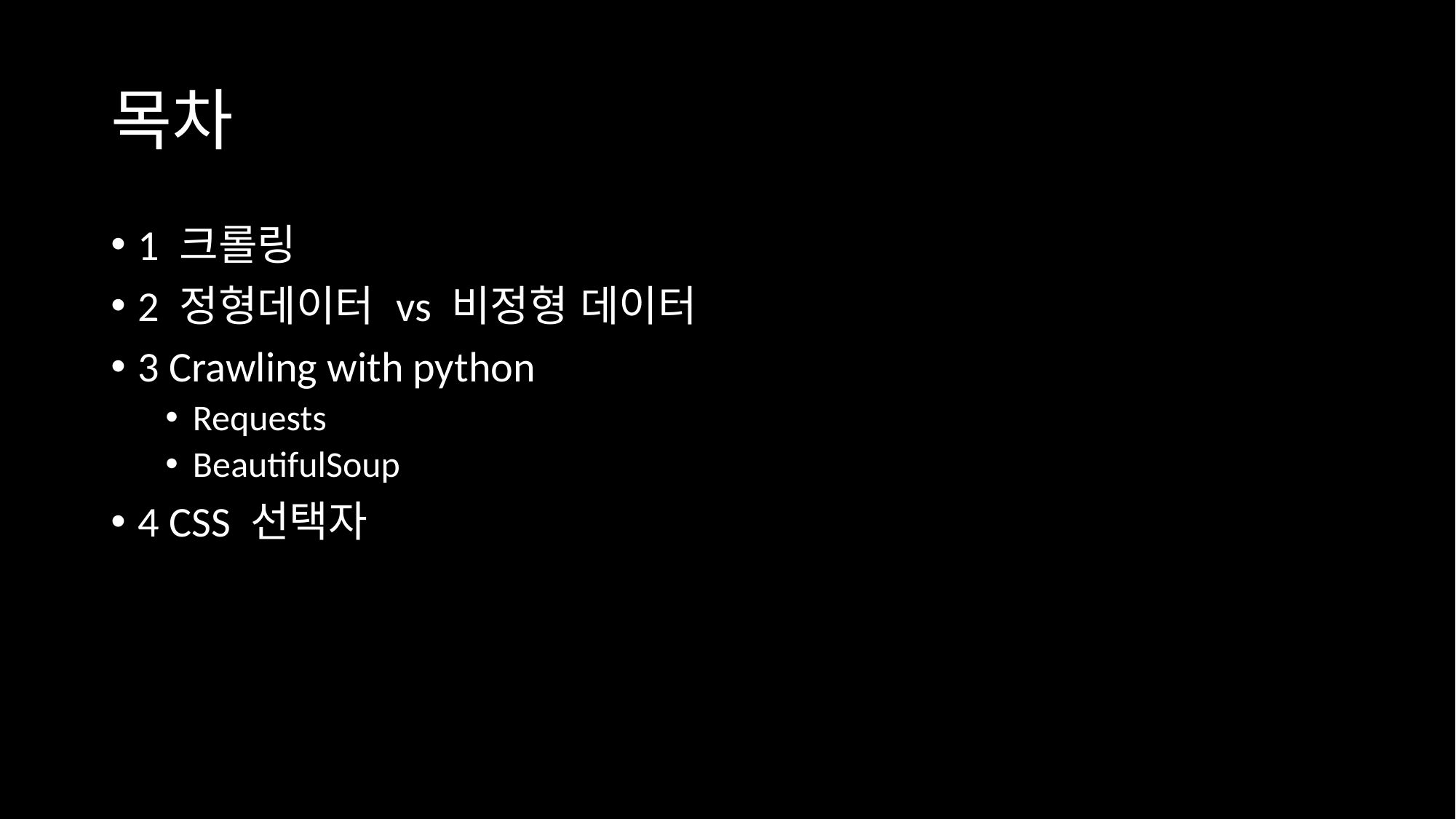

# 목차
1 크롤링
2 정형데이터 vs 비정형 데이터
3 Crawling with python
Requests
BeautifulSoup
4 CSS 선택자